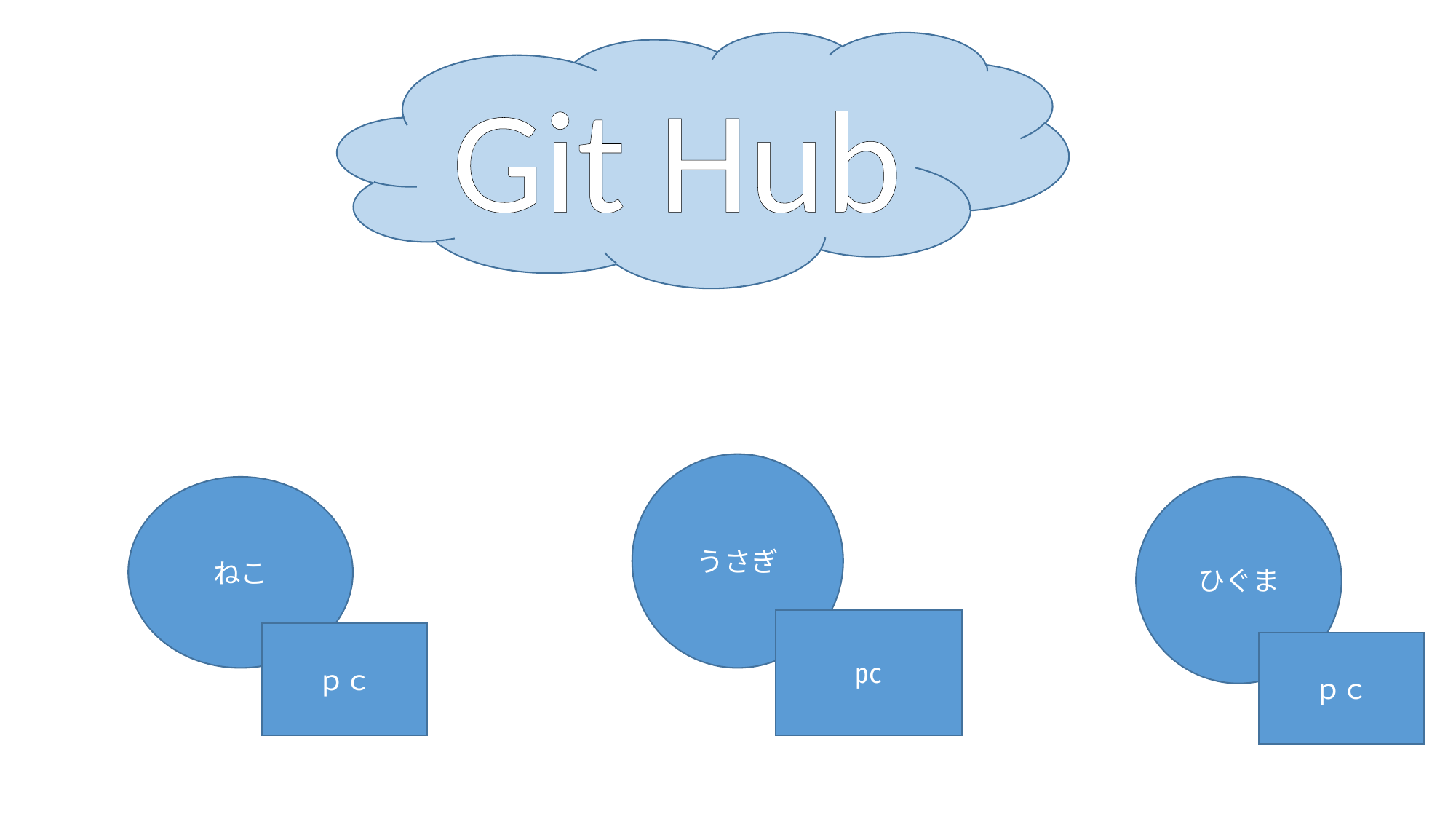

Git Hub
うさぎ
ねこ
ひぐま
㍶
ｐｃ
ｐｃ